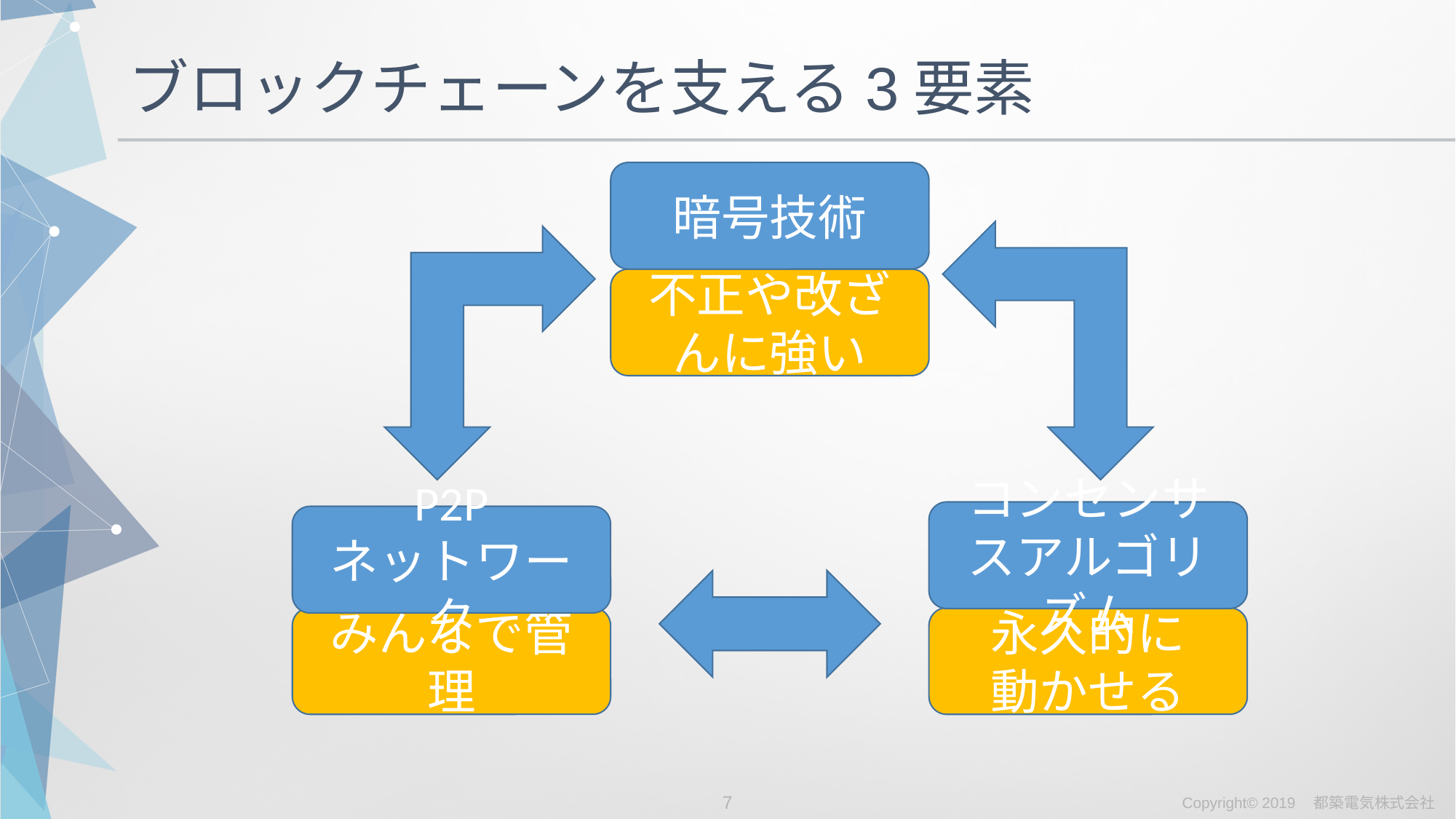

# ブロックチェーンを支える3要素
暗号技術

不正や改ざんに強い
コンセンサスアルゴリズム
P2P
ネットワーク

みんなで管理
永久的に
動かせる
Copyright© 2019　都築電気株式会社
7